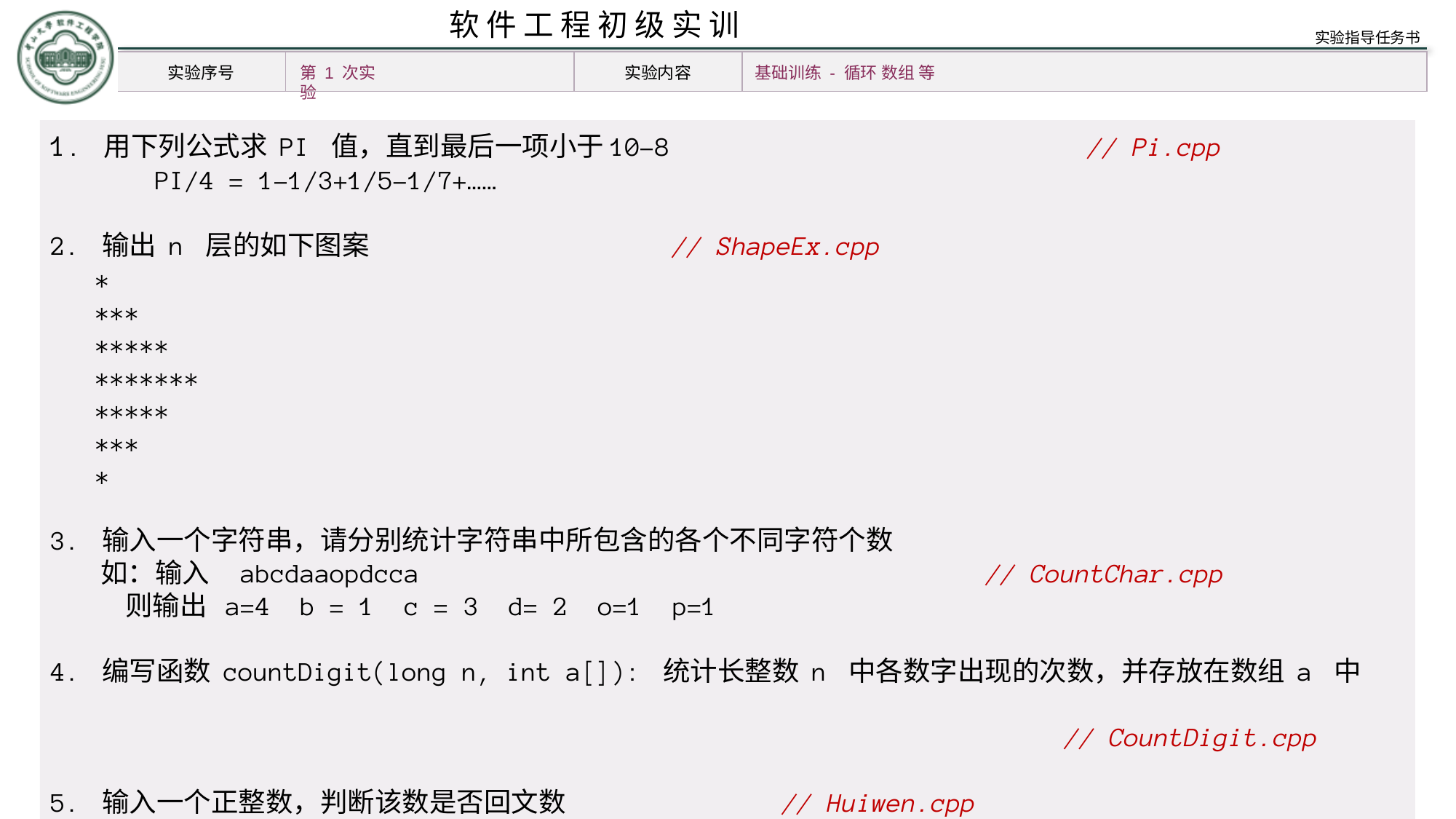

第 1 次实验
基础训练 - 循环 数组 等
1. 用下列公式求 PI 值，直到最后一项小于10-8                            // Pi.cpp
       PI/4 = 1-1/3+1/5-1/7+……

2. 输出 n 层的如下图案                                                // ShapeEx.cpp
   *
   ***
   *****
   *******
   *****
   ***
   *

3. 输入一个字符串，请分别统计字符串中所包含的各个不同字符个数
       如：输入    abcdaaopdcca                                      // CountChar.cpp
           则输出  a=4  b = 1  c = 3  d= 2  o=1  p=1

4. 编写函数 countDigit(long n, int a[]): 统计长整数 n 中各数字出现的次数，并存放在数组 a 中
                                                                    // CountDigit.cpp

5. 输入一个正整数，判断该数是否回文数                                  // Huiwen.cpp